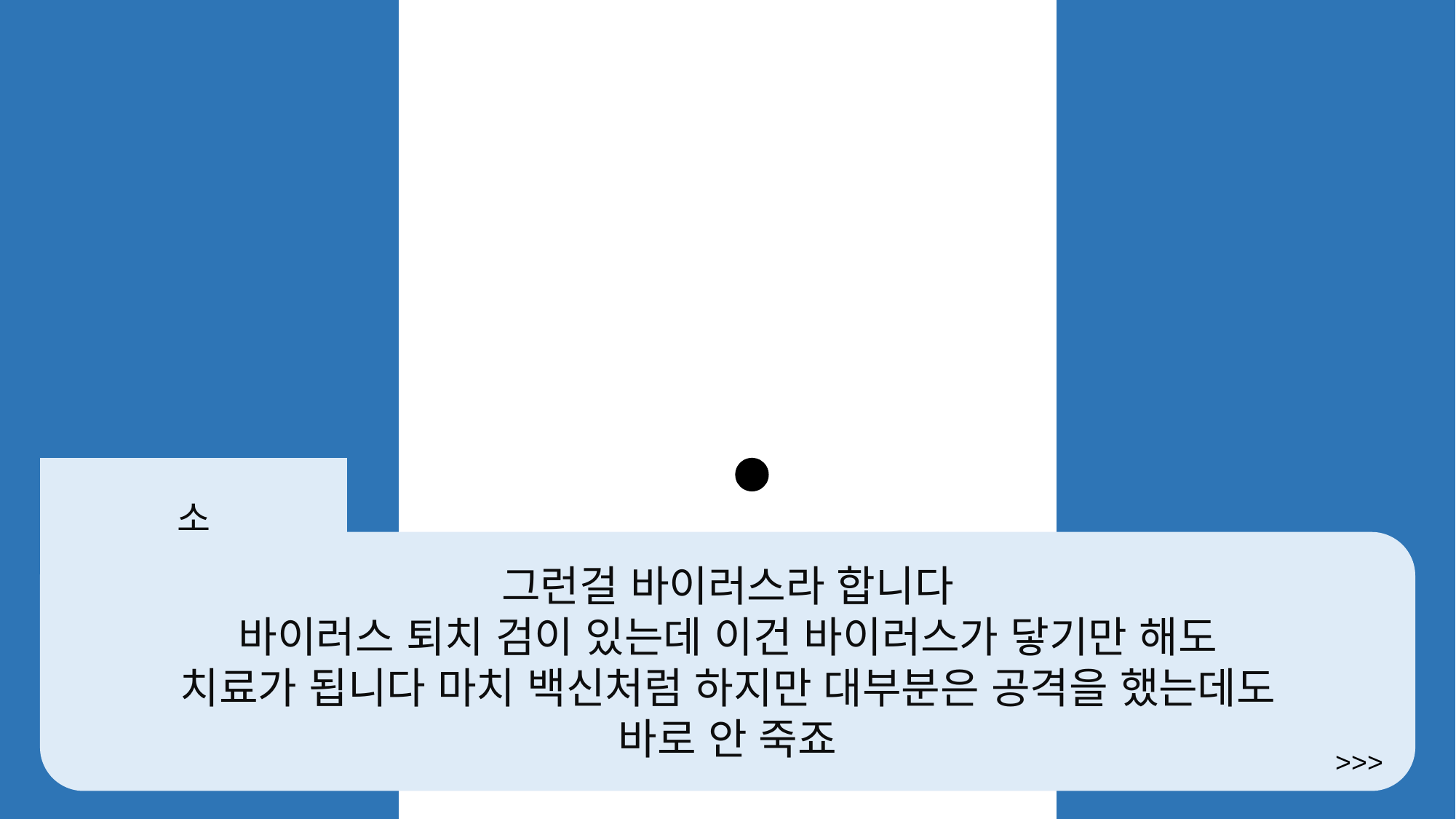

소

그런걸 바이러스라 합니다
바이러스 퇴치 검이 있는데 이건 바이러스가 닿기만 해도
치료가 됩니다 마치 백신처럼 하지만 대부분은 공격을 했는데도
바로 안 죽죠
>>>